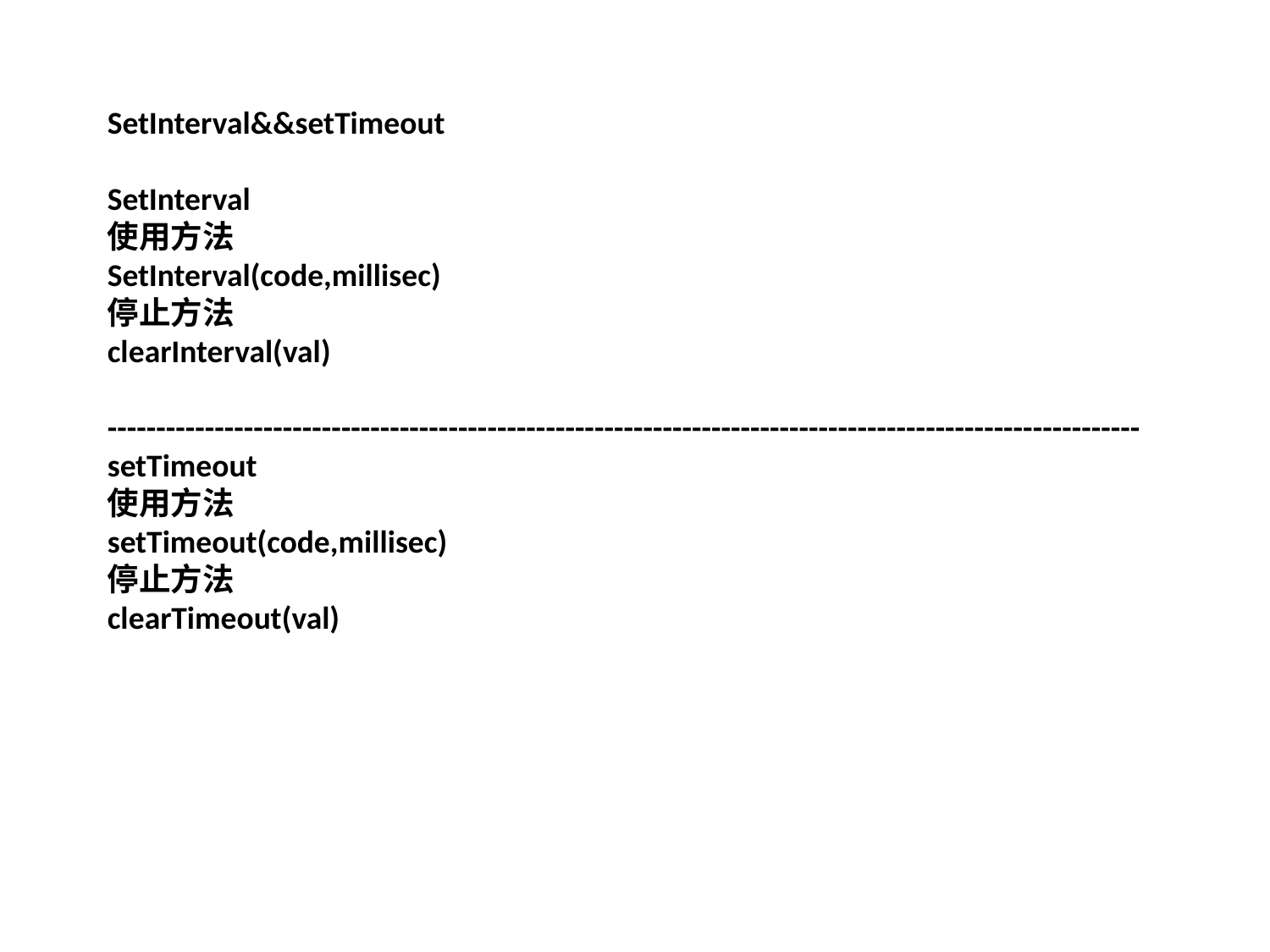

SetInterval&&setTimeout

SetInterval
使用方法
SetInterval(code,millisec)
停止方法
clearInterval(val)

----------------------------------------------------------------------------------------------------------
setTimeout
使用方法
setTimeout(code,millisec)
停止方法
clearTimeout(val)